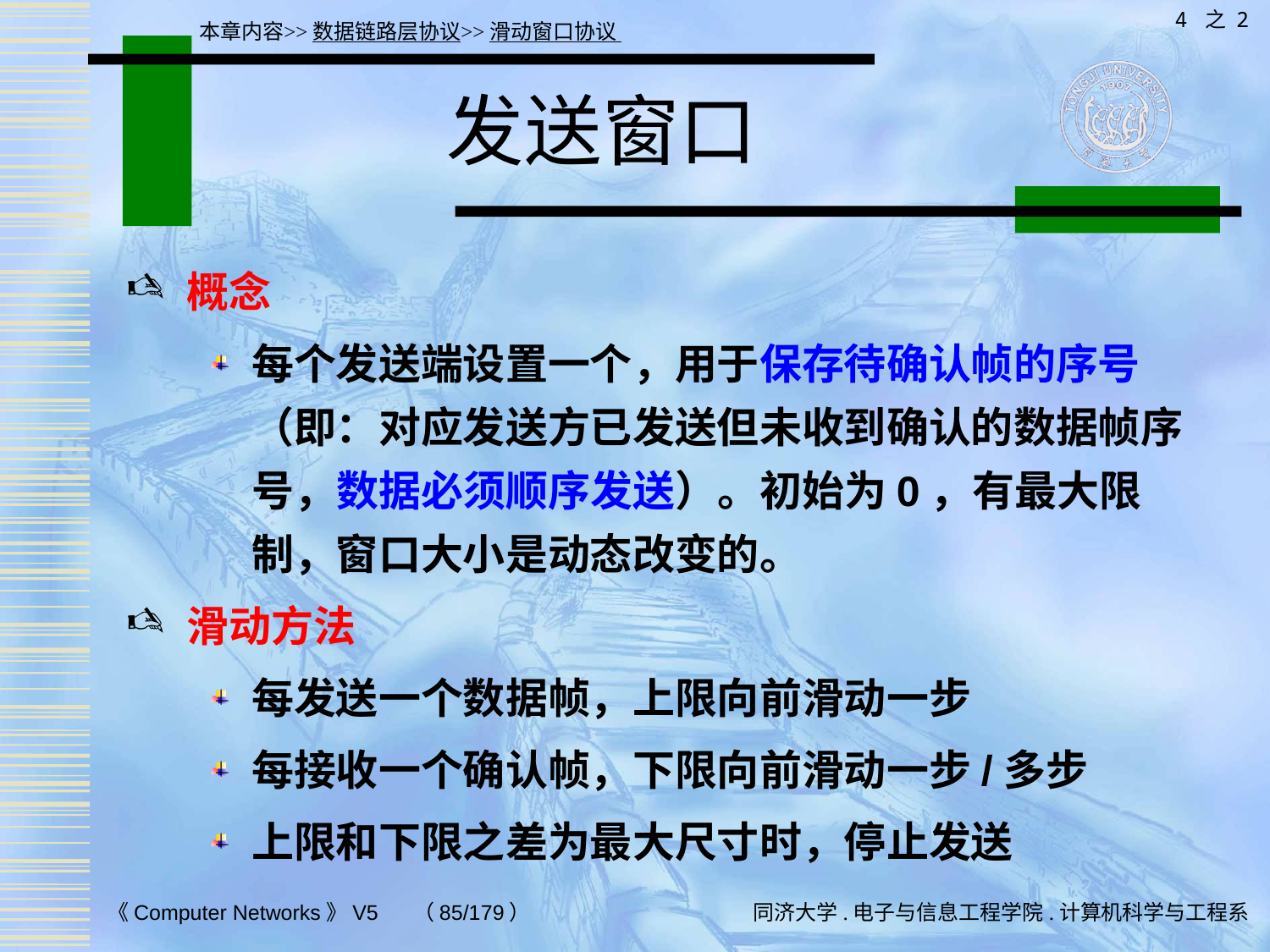

4 之 2
本章内容>>数据链路层协议>>滑动窗口协议
# 发送窗口
概念
每个发送端设置一个，用于保存待确认帧的序号（即：对应发送方已发送但未收到确认的数据帧序号，数据必须顺序发送）。初始为0，有最大限制，窗口大小是动态改变的。
滑动方法
每发送一个数据帧，上限向前滑动一步
每接收一个确认帧，下限向前滑动一步/多步
上限和下限之差为最大尺寸时，停止发送